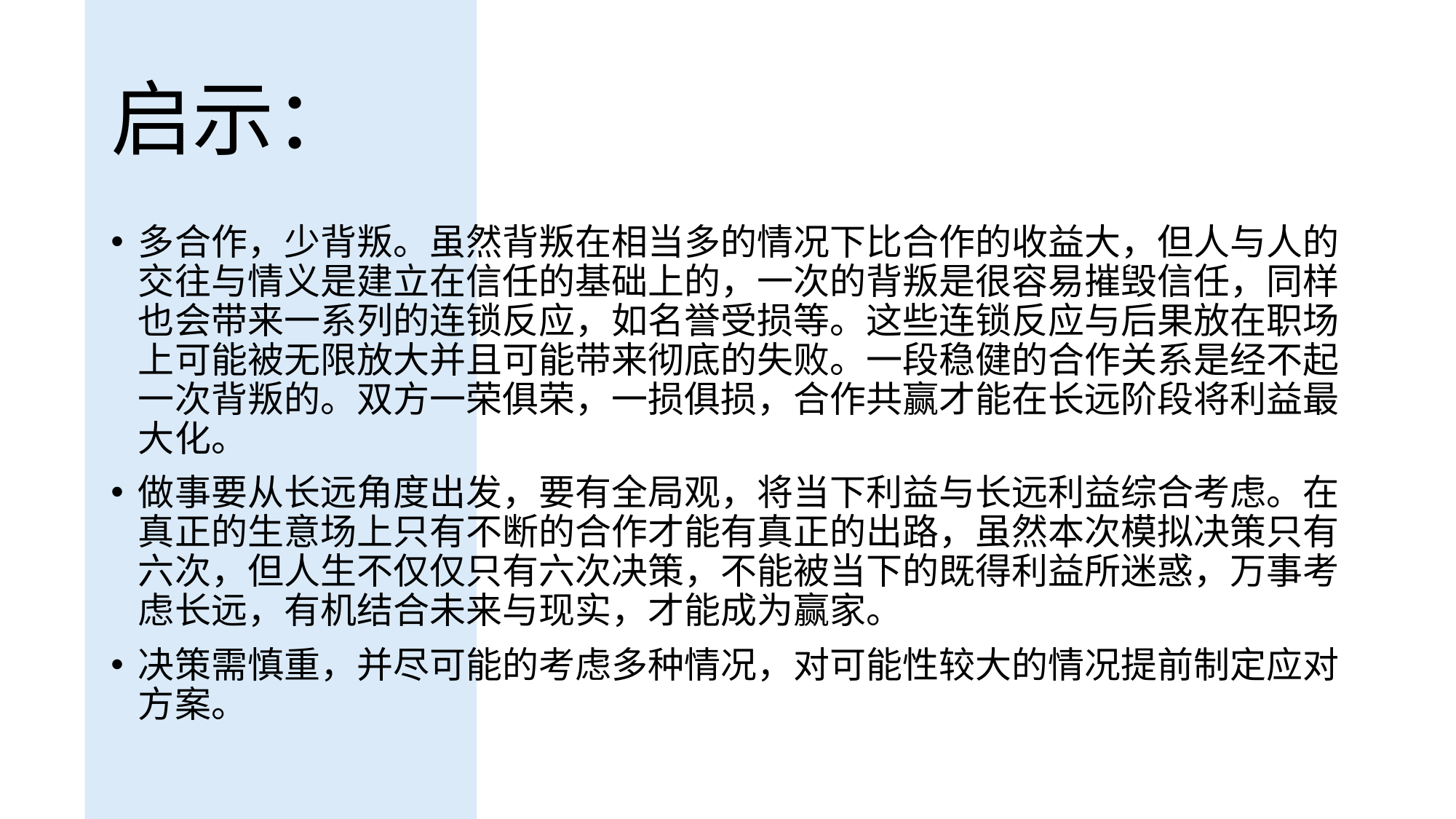

# 启示：
多合作，少背叛。虽然背叛在相当多的情况下比合作的收益大，但人与人的交往与情义是建立在信任的基础上的，一次的背叛是很容易摧毁信任，同样也会带来一系列的连锁反应，如名誉受损等。这些连锁反应与后果放在职场上可能被无限放大并且可能带来彻底的失败。一段稳健的合作关系是经不起一次背叛的。双方一荣俱荣，一损俱损，合作共赢才能在长远阶段将利益最大化。
做事要从长远角度出发，要有全局观，将当下利益与长远利益综合考虑。在真正的生意场上只有不断的合作才能有真正的出路，虽然本次模拟决策只有六次，但人生不仅仅只有六次决策，不能被当下的既得利益所迷惑，万事考虑长远，有机结合未来与现实，才能成为赢家。
决策需慎重，并尽可能的考虑多种情况，对可能性较大的情况提前制定应对方案。